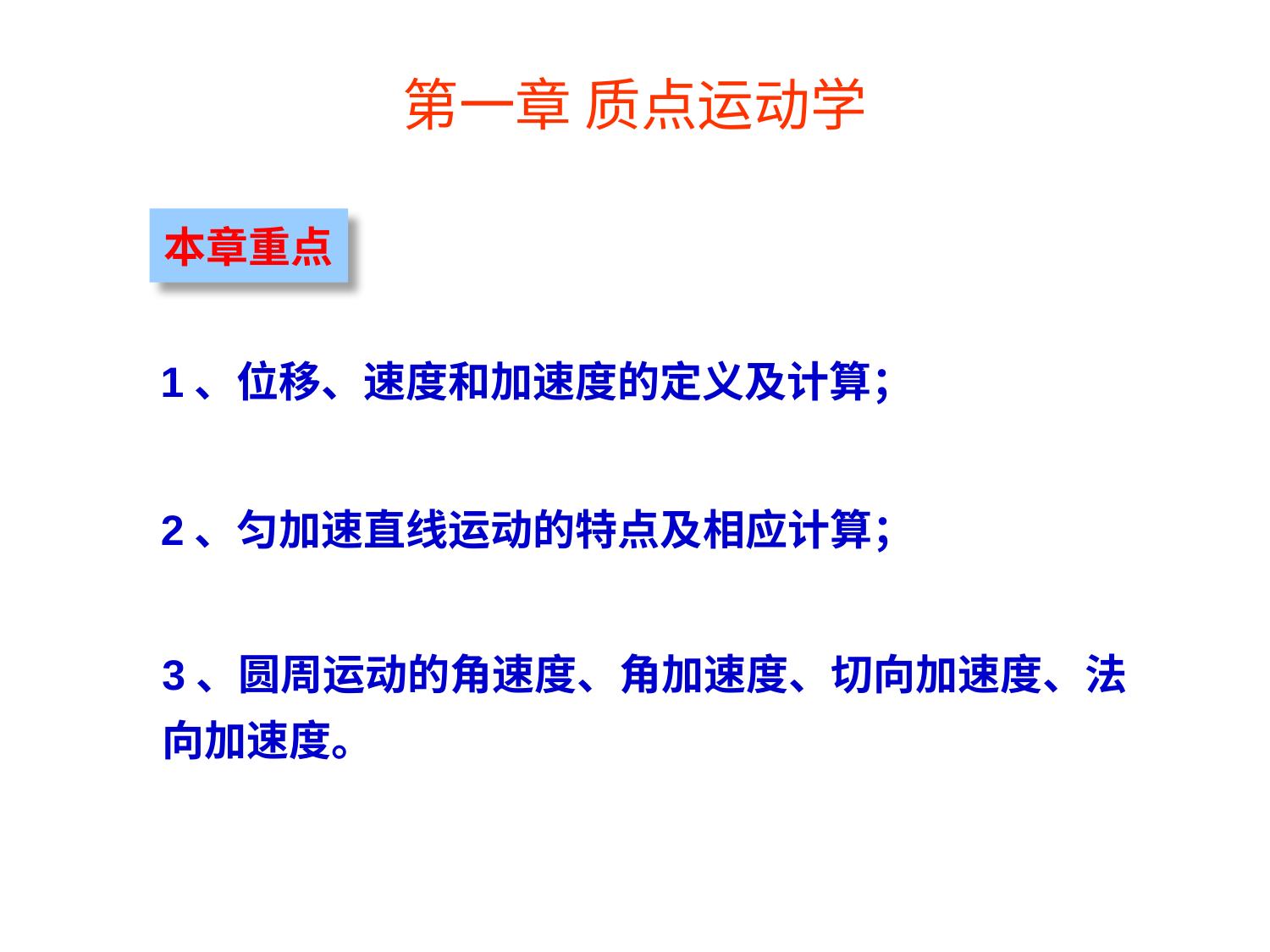

第一章 质点运动学
本章重点
1、位移、速度和加速度的定义及计算；
2、匀加速直线运动的特点及相应计算；
3、圆周运动的角速度、角加速度、切向加速度、法向加速度。